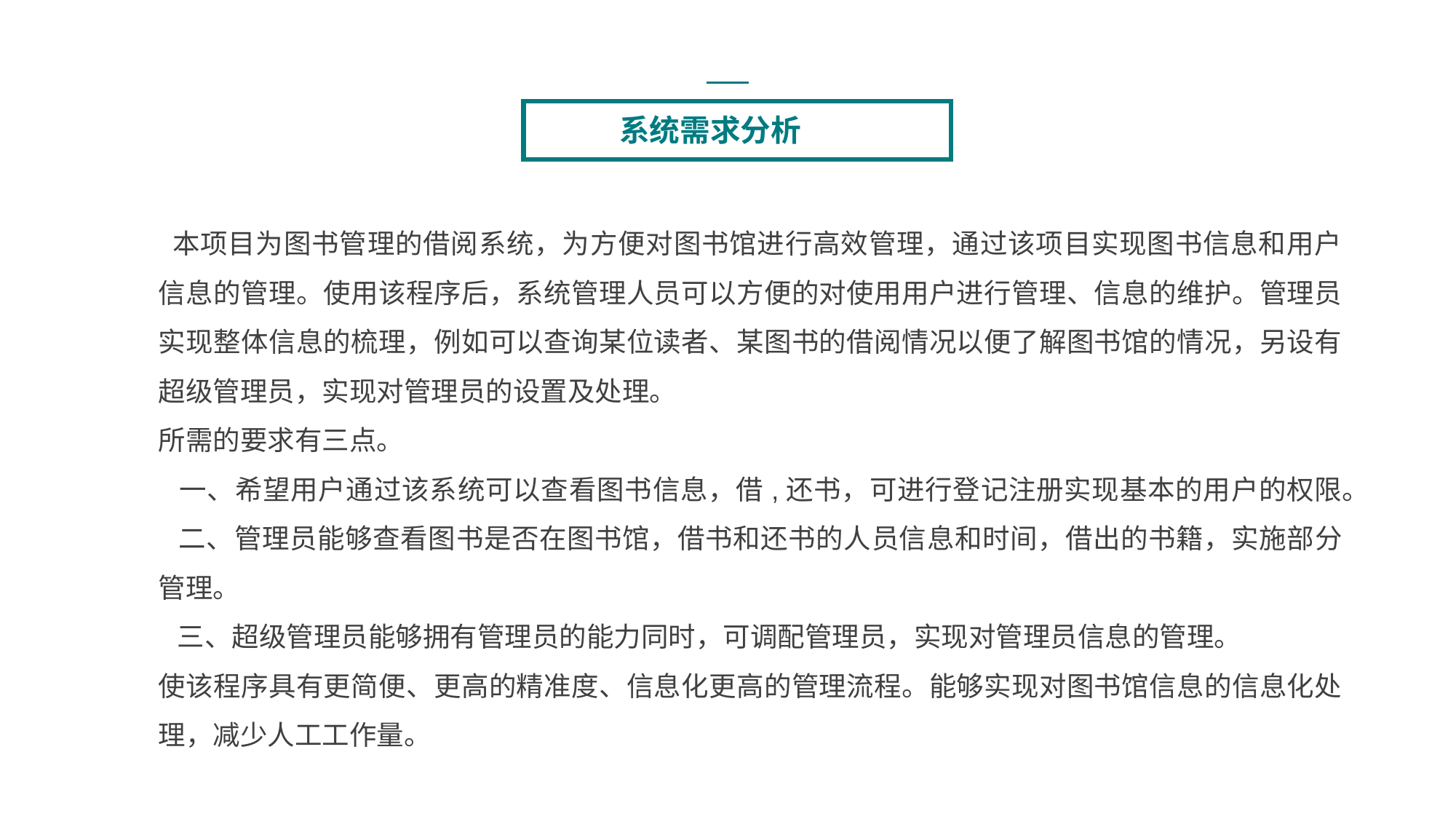

系统需求分析
 本项目为图书管理的借阅系统，为方便对图书馆进行高效管理，通过该项目实现图书信息和用户信息的管理。使用该程序后，系统管理人员可以方便的对使用用户进行管理、信息的维护。管理员实现整体信息的梳理，例如可以查询某位读者、某图书的借阅情况以便了解图书馆的情况，另设有超级管理员，实现对管理员的设置及处理。
所需的要求有三点。
  一、希望用户通过该系统可以查看图书信息，借,还书，可进行登记注册实现基本的用户的权限。
  二、管理员能够查看图书是否在图书馆，借书和还书的人员信息和时间，借出的书籍，实施部分管理。
  三、超级管理员能够拥有管理员的能力同时，可调配管理员，实现对管理员信息的管理。
使该程序具有更简便、更高的精准度、信息化更高的管理流程。能够实现对图书馆信息的信息化处理，减少人工工作量。